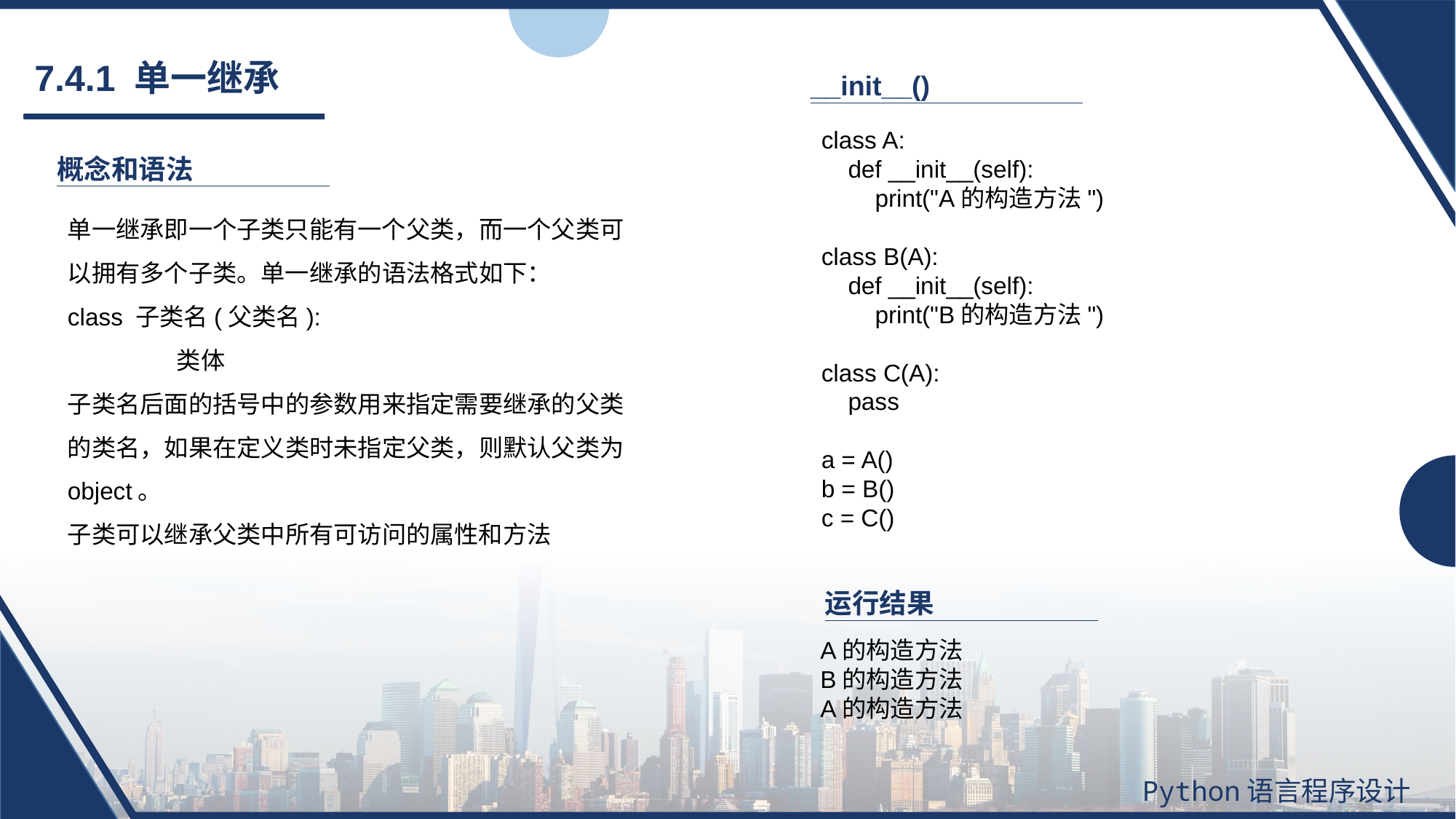

# 7.4.1 单一继承
__init__()
class A:
    def __init__(self):
        print("A的构造方法")

class B(A):
    def __init__(self):
        print("B的构造方法")

class C(A):
    pass

a = A()
b = B()
c = C()
概念和语法
单一继承即一个子类只能有一个父类，而一个父类可以拥有多个子类。单一继承的语法格式如下：
class 子类名(父类名):
	类体
子类名后面的括号中的参数用来指定需要继承的父类的类名，如果在定义类时未指定父类，则默认父类为object。
子类可以继承父类中所有可访问的属性和方法
运行结果
A的构造方法
B的构造方法
A的构造方法